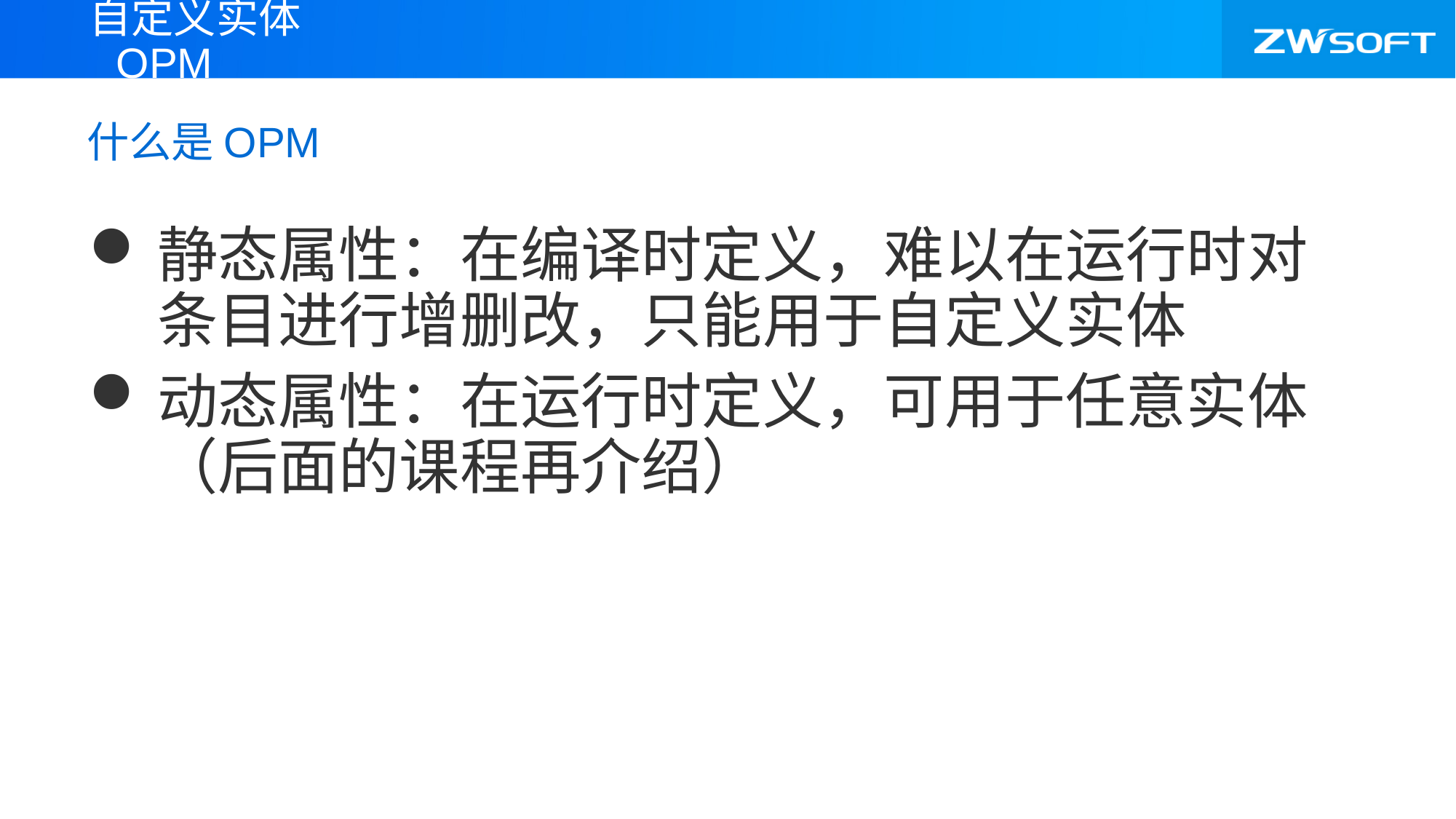

自定义实体OPM
# 什么是OPM
静态属性：在编译时定义，难以在运行时对条目进行增删改，只能用于自定义实体
动态属性：在运行时定义，可用于任意实体（后面的课程再介绍）